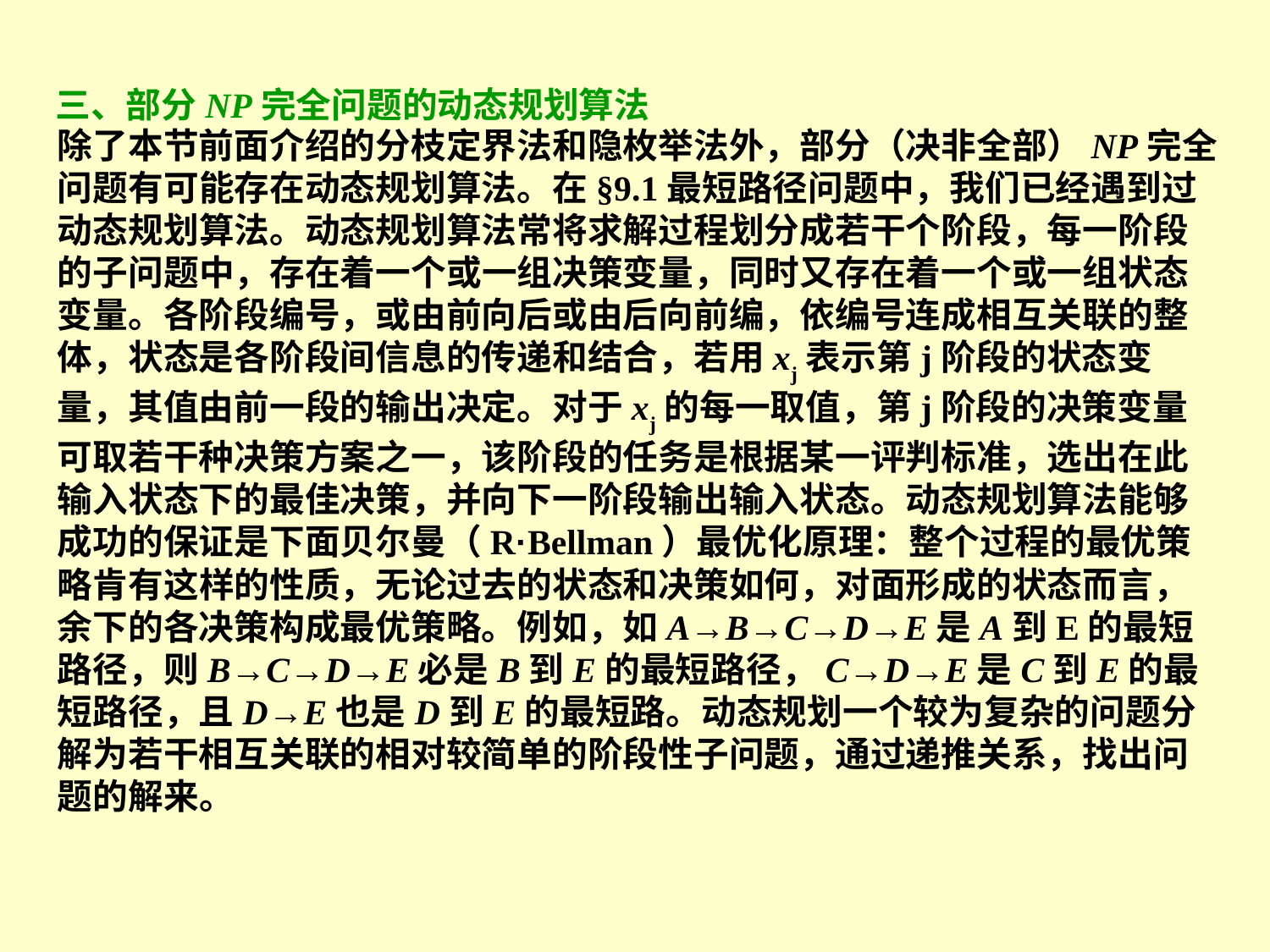

三、部分NP完全问题的动态规划算法
除了本节前面介绍的分枝定界法和隐枚举法外，部分（决非全部）NP完全问题有可能存在动态规划算法。在§9.1最短路径问题中，我们已经遇到过动态规划算法。动态规划算法常将求解过程划分成若干个阶段，每一阶段的子问题中，存在着一个或一组决策变量，同时又存在着一个或一组状态变量。各阶段编号，或由前向后或由后向前编，依编号连成相互关联的整体，状态是各阶段间信息的传递和结合，若用xj表示第j阶段的状态变量，其值由前一段的输出决定。对于xj的每一取值，第j阶段的决策变量可取若干种决策方案之一，该阶段的任务是根据某一评判标准，选出在此输入状态下的最佳决策，并向下一阶段输出输入状态。动态规划算法能够成功的保证是下面贝尔曼（R·Bellman）最优化原理：整个过程的最优策略肯有这样的性质，无论过去的状态和决策如何，对面形成的状态而言，余下的各决策构成最优策略。例如，如A→B→C→D→E是A到E的最短路径，则B→C→D→E必是B到E的最短路径，C→D→E是C到E的最短路径，且D→E也是D到E的最短路。动态规划一个较为复杂的问题分解为若干相互关联的相对较简单的阶段性子问题，通过递推关系，找出问题的解来。